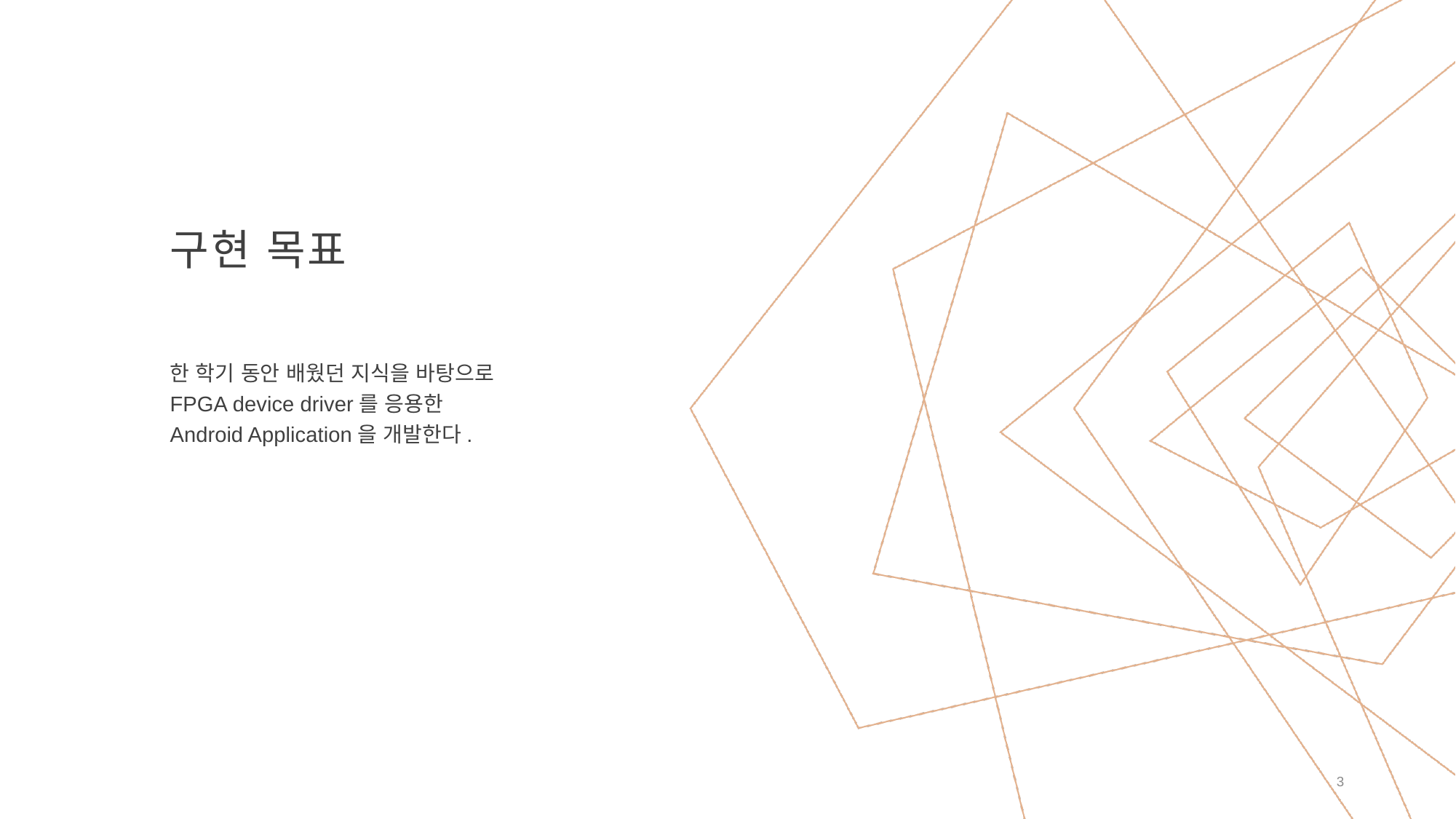

# 구현 목표
한 학기 동안 배웠던 지식을 바탕으로 FPGA device driver를 응용한 Android Application을 개발한다.
3